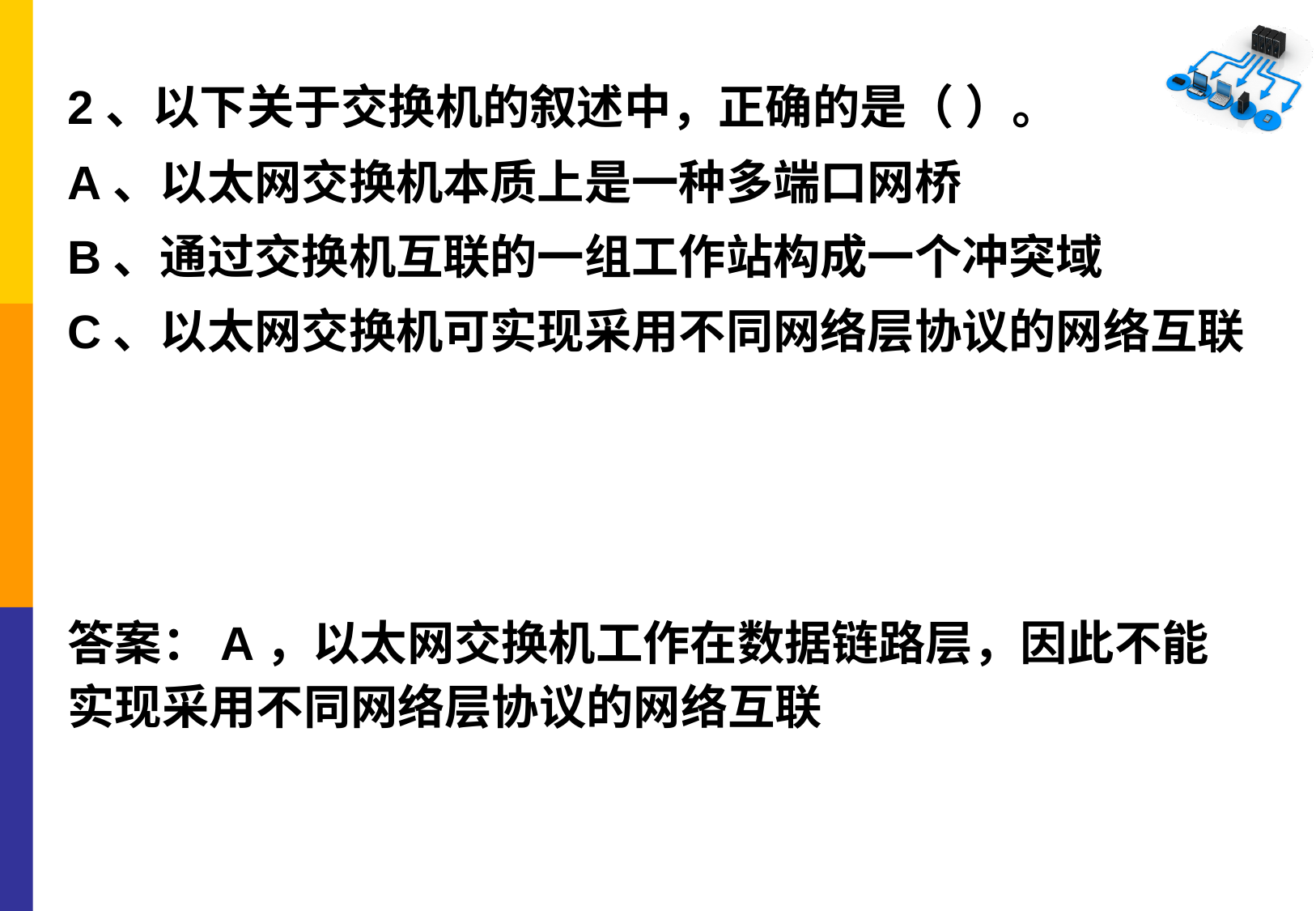

2、以下关于交换机的叙述中，正确的是（ ）。
A、以太网交换机本质上是一种多端口网桥
B、通过交换机互联的一组工作站构成一个冲突域
C、以太网交换机可实现采用不同网络层协议的网络互联
答案：A，以太网交换机工作在数据链路层，因此不能实现采用不同网络层协议的网络互联